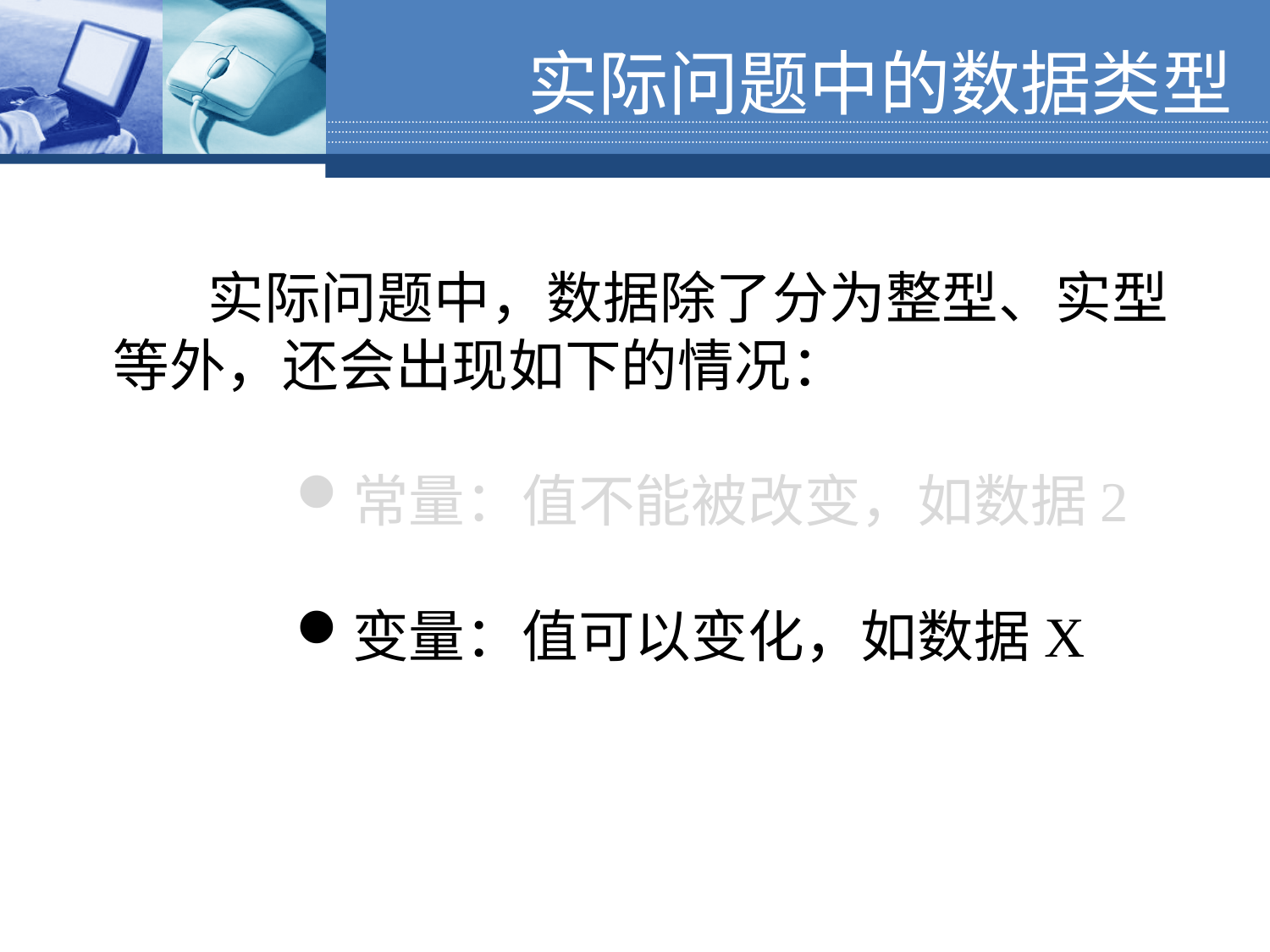

# 实际问题中的数据类型
实际问题中，数据除了分为整型、实型等外，还会出现如下的情况：

常量：值不能被改变，如数据2

变量：值可以变化，如数据X